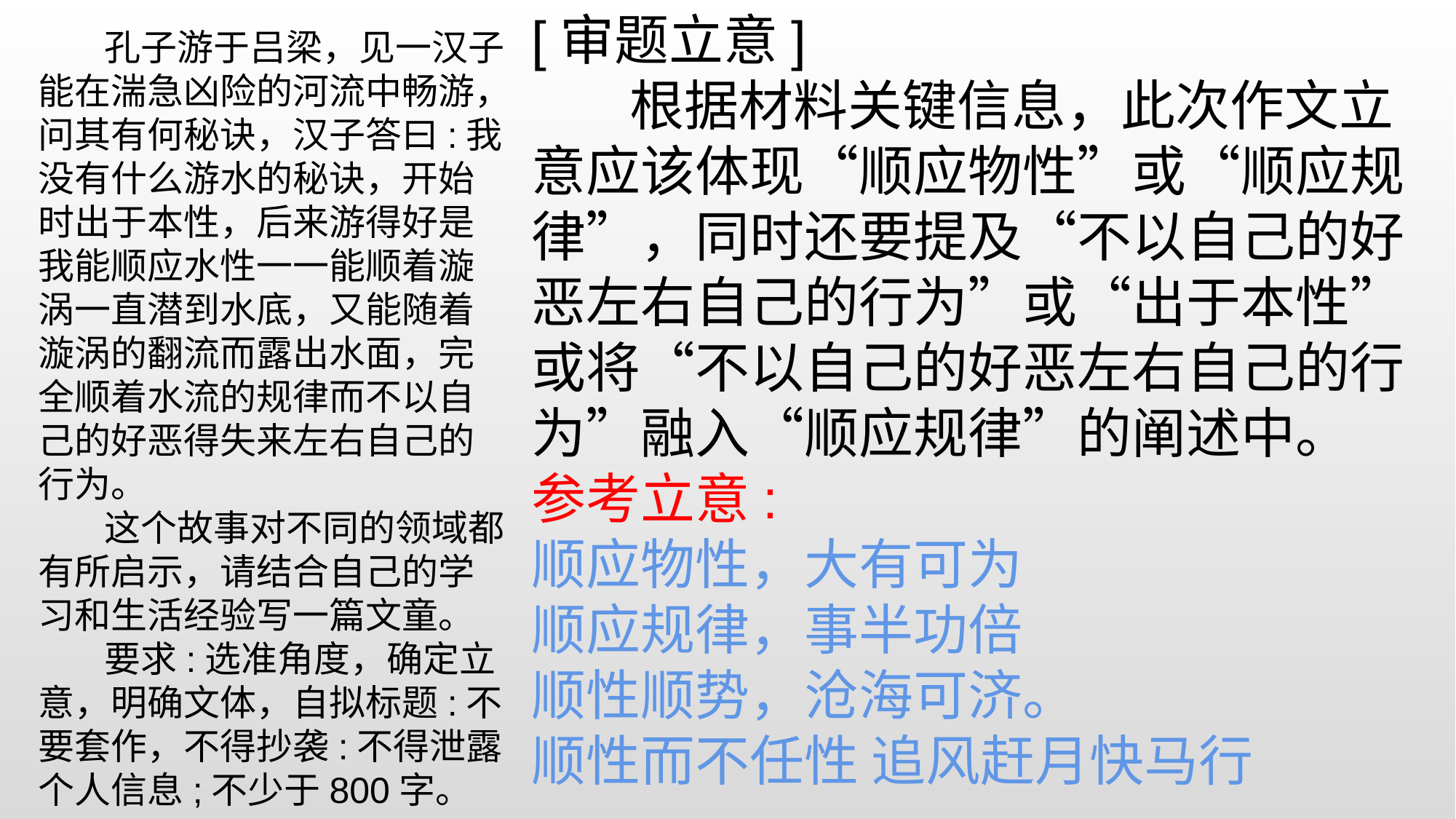

[审题立意]
       根据材料关键信息，此次作文立意应该体现“顺应物性”或“顺应规律”，同时还要提及“不以自己的好恶左右自己的行为”或“出于本性”或将“不以自己的好恶左右自己的行为”融入“顺应规律”的阐述中。
参考立意:
顺应物性，大有可为
顺应规律，事半功倍
顺性顺势，沧海可济。
顺性而不任性 追风赶月快马行
       孔子游于吕梁，见一汉子能在湍急凶险的河流中畅游，问其有何秘诀，汉子答曰:我没有什么游水的秘诀，开始时出于本性，后来游得好是我能顺应水性一一能顺着漩涡一直潜到水底，又能随着漩涡的翻流而露出水面，完全顺着水流的规律而不以自己的好恶得失来左右自己的行为。
       这个故事对不同的领域都有所启示，请结合自己的学习和生活经验写一篇文童。
       要求:选准角度，确定立意，明确文体，自拟标题:不要套作，不得抄袭:不得泄露个人信息;不少于800字。